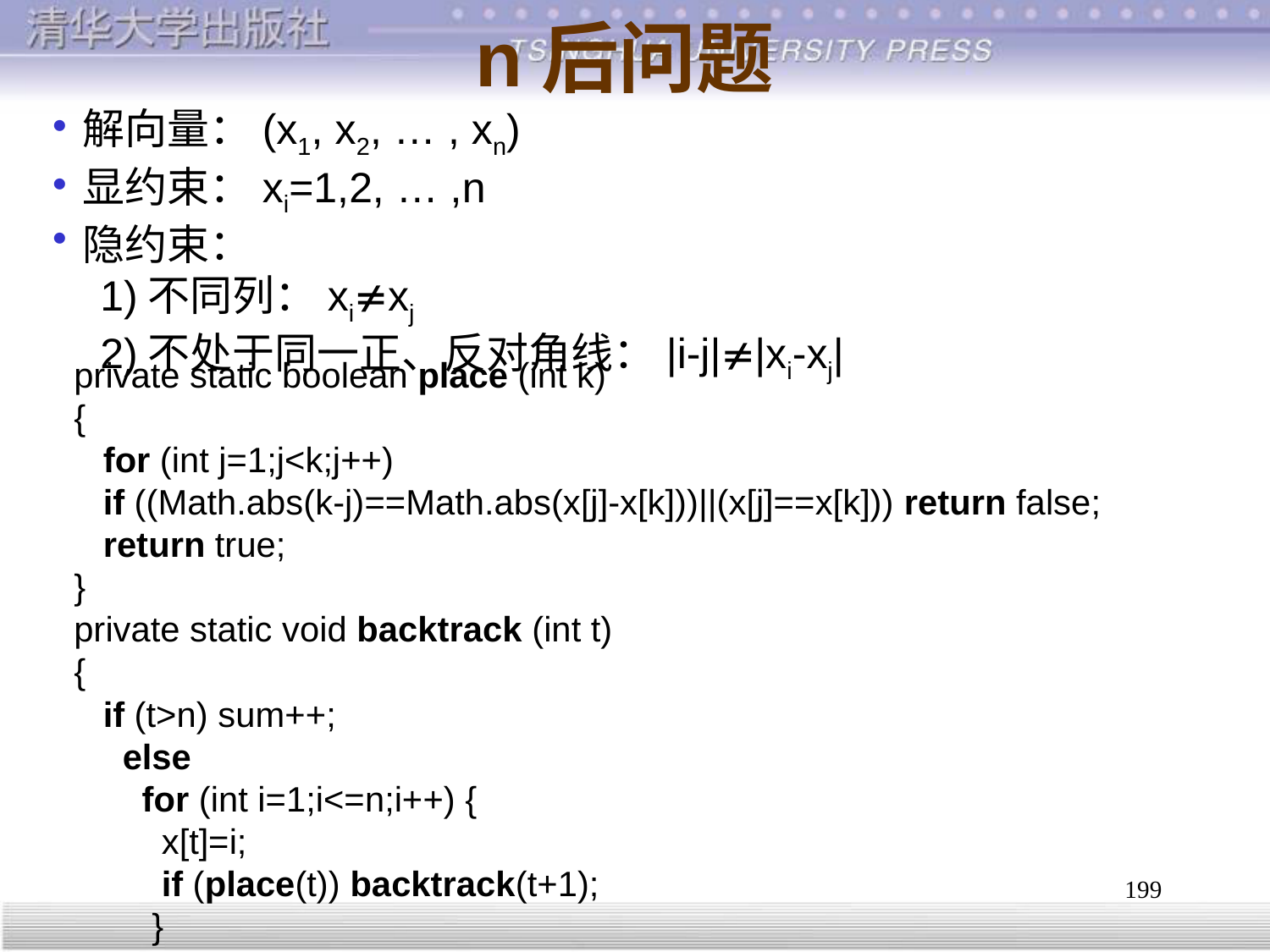

n后问题
解向量：(x1, x2, … , xn)
显约束：xi=1,2, … ,n
隐约束：
    1)不同列：xi≠xj
    2)不处于同一正、反对角线：|i-j|≠|xi-xj|
   private static boolean place (int k)
   {
      for (int j=1;j<k;j++)
      if ((Math.abs(k-j)==Math.abs(x[j]-x[k]))||(x[j]==x[k])) return false;
      return true;
   }
   private static void backtrack (int t)
   {
      if (t>n) sum++;
        else
          for (int i=1;i<=n;i++) {
            x[t]=i;
            if (place(t)) backtrack(t+1);
           }
199